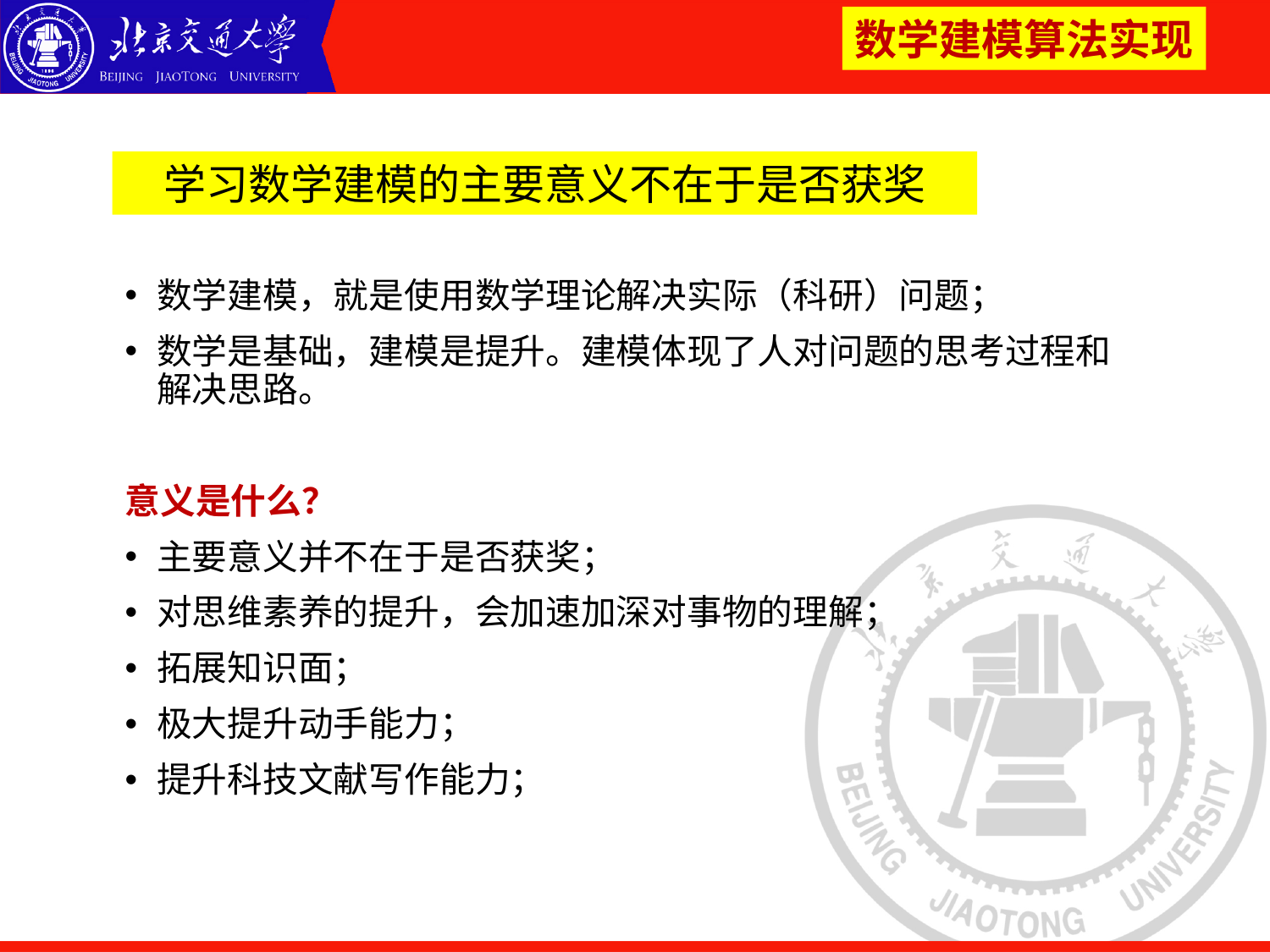

数学建模算法实现
学习数学建模的主要意义不在于是否获奖
数学建模，就是使用数学理论解决实际（科研）问题；
数学是基础，建模是提升。建模体现了人对问题的思考过程和解决思路。

意义是什么？
主要意义并不在于是否获奖；
对思维素养的提升，会加速加深对事物的理解；
拓展知识面；
极大提升动手能力；
提升科技文献写作能力；